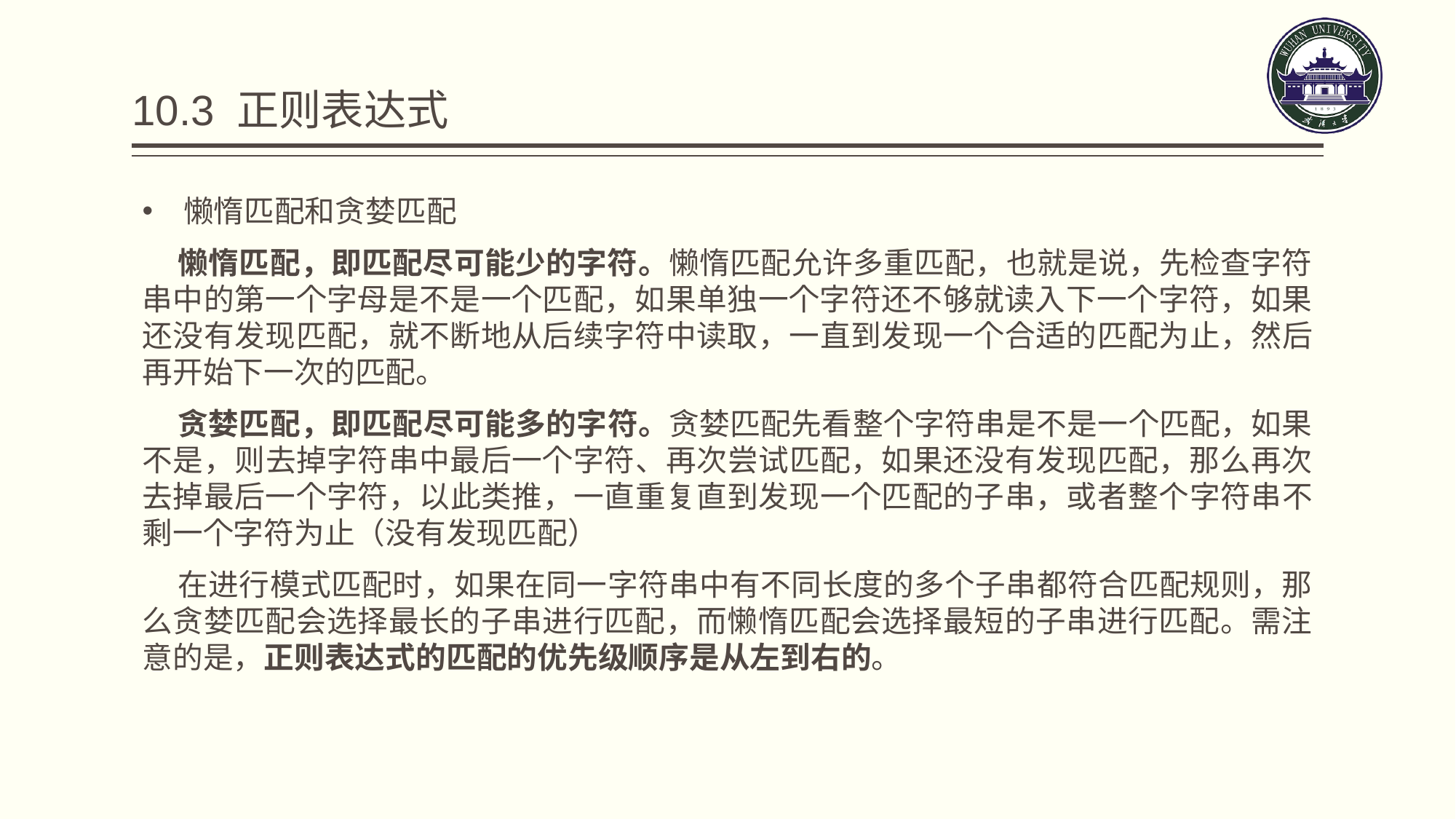

# 10.3 正则表达式
懒惰匹配和贪婪匹配
    懒惰匹配，即匹配尽可能少的字符。懒惰匹配允许多重匹配，也就是说，先检查字符串中的第一个字母是不是一个匹配，如果单独一个字符还不够就读入下一个字符，如果还没有发现匹配，就不断地从后续字符中读取，一直到发现一个合适的匹配为止，然后再开始下一次的匹配。
    贪婪匹配，即匹配尽可能多的字符。贪婪匹配先看整个字符串是不是一个匹配，如果不是，则去掉字符串中最后一个字符、再次尝试匹配，如果还没有发现匹配，那么再次去掉最后一个字符，以此类推，一直重复直到发现一个匹配的子串，或者整个字符串不剩一个字符为止（没有发现匹配）
    在进行模式匹配时，如果在同一字符串中有不同长度的多个子串都符合匹配规则，那么贪婪匹配会选择最长的子串进行匹配，而懒惰匹配会选择最短的子串进行匹配。需注意的是，正则表达式的匹配的优先级顺序是从左到右的。